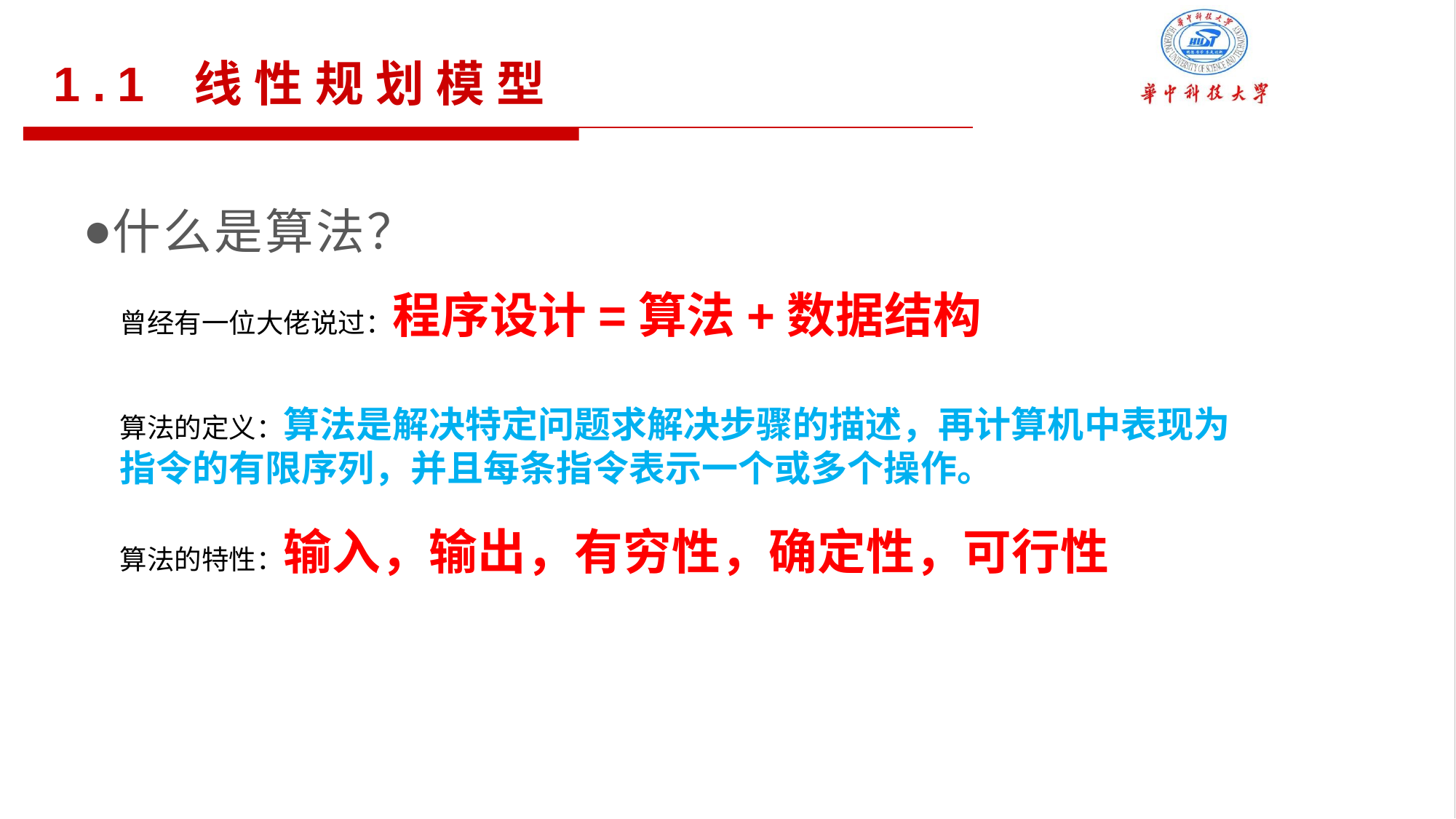

1.1 线性规划模型

什么是算法？
曾经有一位大佬说过：程序设计=算法+数据结构

算法的定义：算法是解决特定问题求解决步骤的描述，再计算机中表现为指令的有限序列，并且每条指令表示一个或多个操作。

算法的特性：输入，输出，有穷性，确定性，可行性